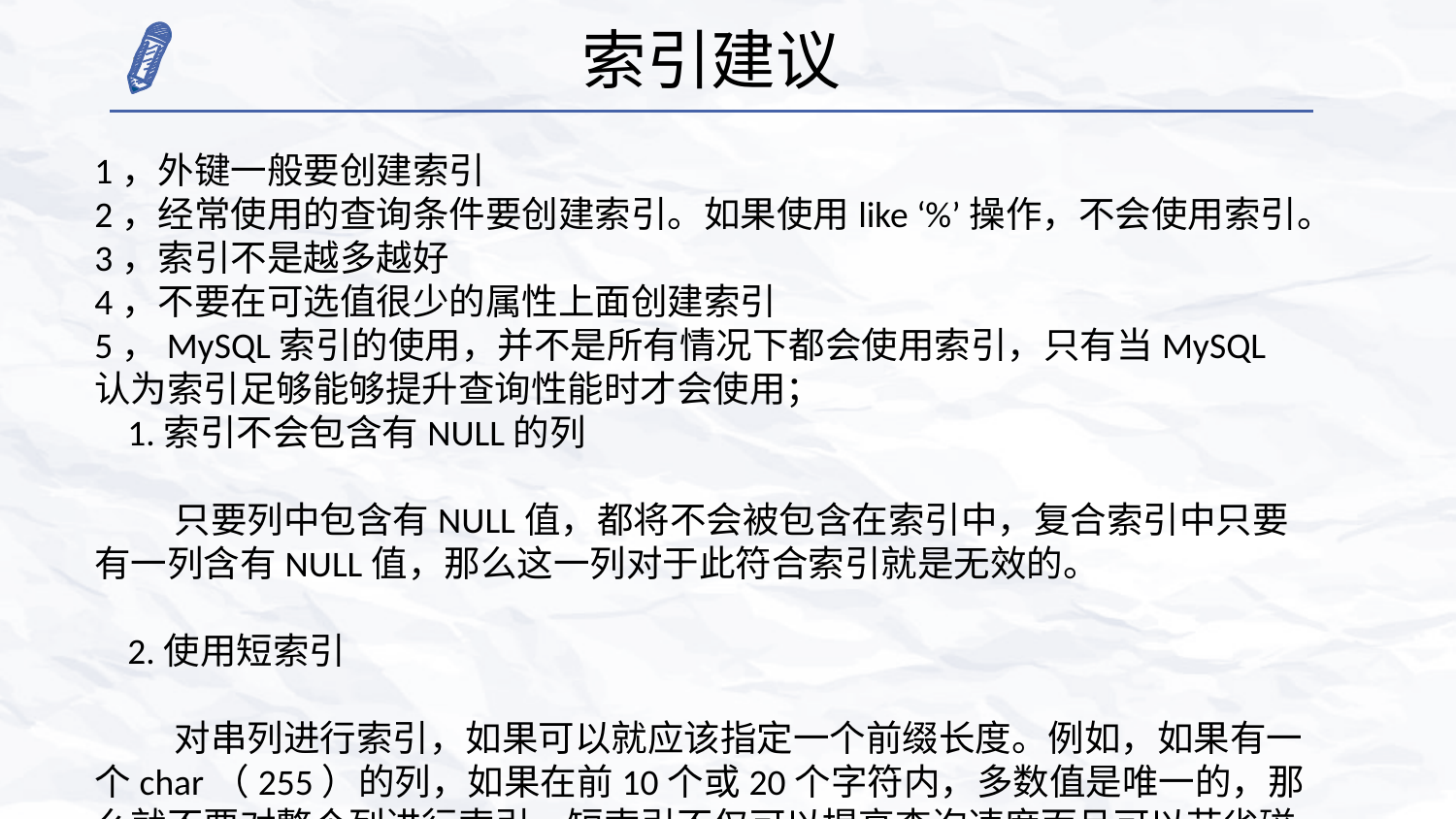

索引建议

1，外键一般要创建索引
2，经常使用的查询条件要创建索引。如果使用like ‘%’操作，不会使用索引。
3，索引不是越多越好
4，不要在可选值很少的属性上面创建索引
5，MySQL索引的使用，并不是所有情况下都会使用索引，只有当MySQL认为索引足够能够提升查询性能时才会使用；
    1.索引不会包含有NULL的列

       只要列中包含有NULL值，都将不会被包含在索引中，复合索引中只要有一列含有NULL值，那么这一列对于此符合索引就是无效的。

    2.使用短索引

       对串列进行索引，如果可以就应该指定一个前缀长度。例如，如果有一个char（255）的列，如果在前10个或20个字符内，多数值是唯一的，那么就不要对整个列进行索引。短索引不仅可以提高查询速度而且可以节省磁盘空间和I/O操作。

    3.索引列排序

       mysql查询只使用一个索引，因此如果where子句中已经使用了索引的话，那么order by中的列是不会使用索引的。因此数据库默认排序可以符合要求的情况下不要使用排序操作，尽量不要包含多个列的排序，如果需要最好给这些列建复合索引。

    4.like语句操作

      一般情况下不鼓励使用like操作，如果非使用不可，注意正确的使用方式。like ‘%aaa%’不会使用索引，而like ‘aaa%’可以使用索引。

    5.不要在列上进行运算

    6.不使用NOT IN 、<>、！=操作，但<,<=，=，>,>=,BETWEEN,IN是可以用到索引的

    7.索引要建立在经常进行select操作的字段上。

       这是因为，如果这些列很少用到，那么有无索引并不能明显改变查询速度。相反，由于增加了索引，反而降低了系统的维护速度和增大了空间需求。

    8.索引要建立在值比较唯一的字段上。

    9.对于那些定义为text、image和bit数据类型的列不应该增加索引。因为这些列的数据量要么相当大，要么取值很少。

    10.在where和join中出现的列需要建立索引。

    11.where的查询条件里有不等号(where column != …),mysql将无法使用索引。

    12.如果where字句的查询条件里使用了函数(如：where DAY(column)=…),mysql将无法使用索引。

    13.在join操作中(需要从多个数据表提取数据时)，mysql只有在主键和外键的数据类型相同时才能使用索引，否则及时建立了索引也不会使用。